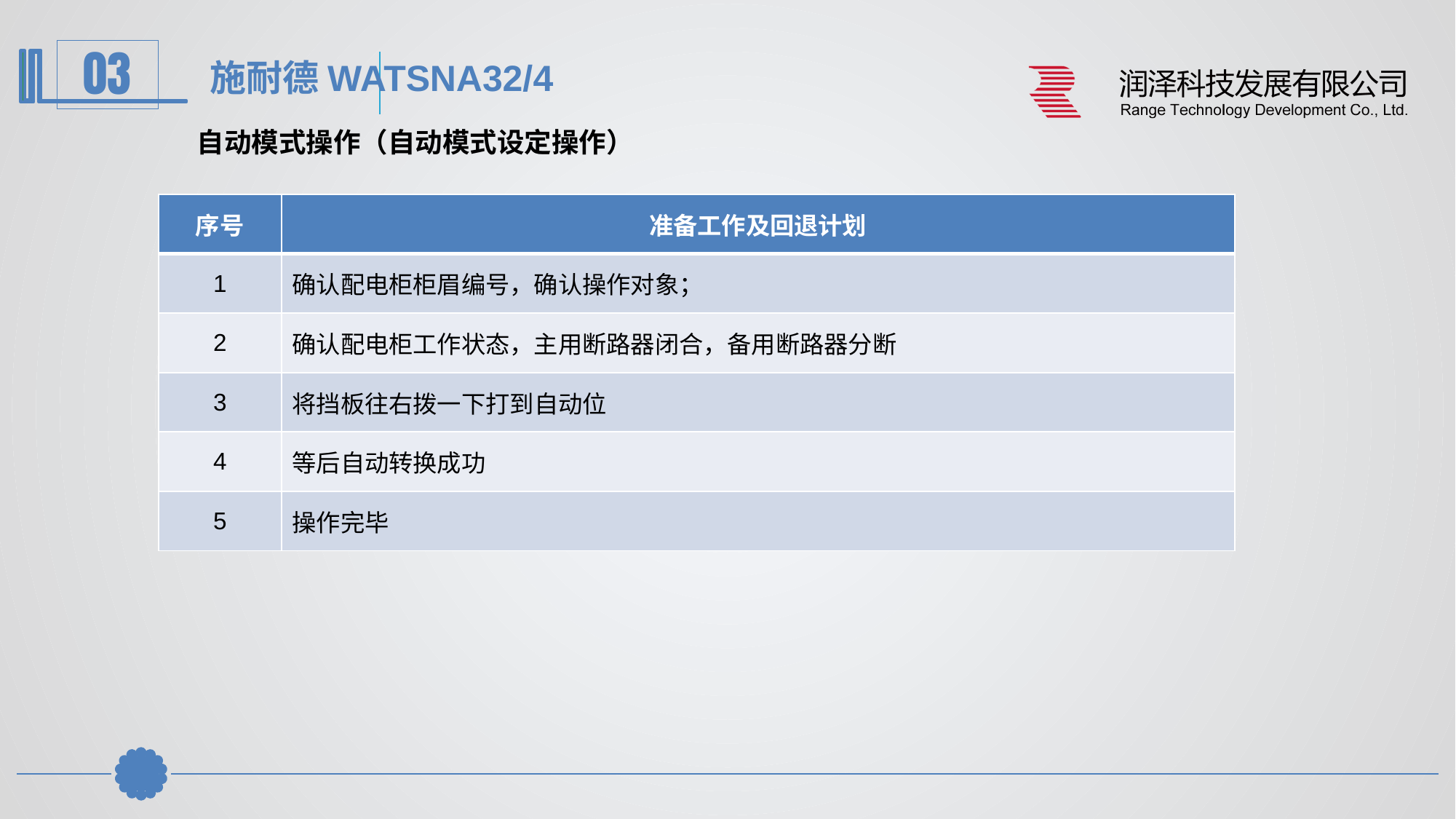

施耐德WATSNA32/4
自动模式操作（自动模式设定操作）
| 序号 | 准备工作及回退计划 |
| --- | --- |
| 1 | 确认配电柜柜眉编号，确认操作对象； |
| 2 | 确认配电柜工作状态，主用断路器闭合，备用断路器分断 |
| 3 | 将挡板往右拨一下打到自动位 |
| 4 | 等后自动转换成功 |
| 5 | 操作完毕 |
12